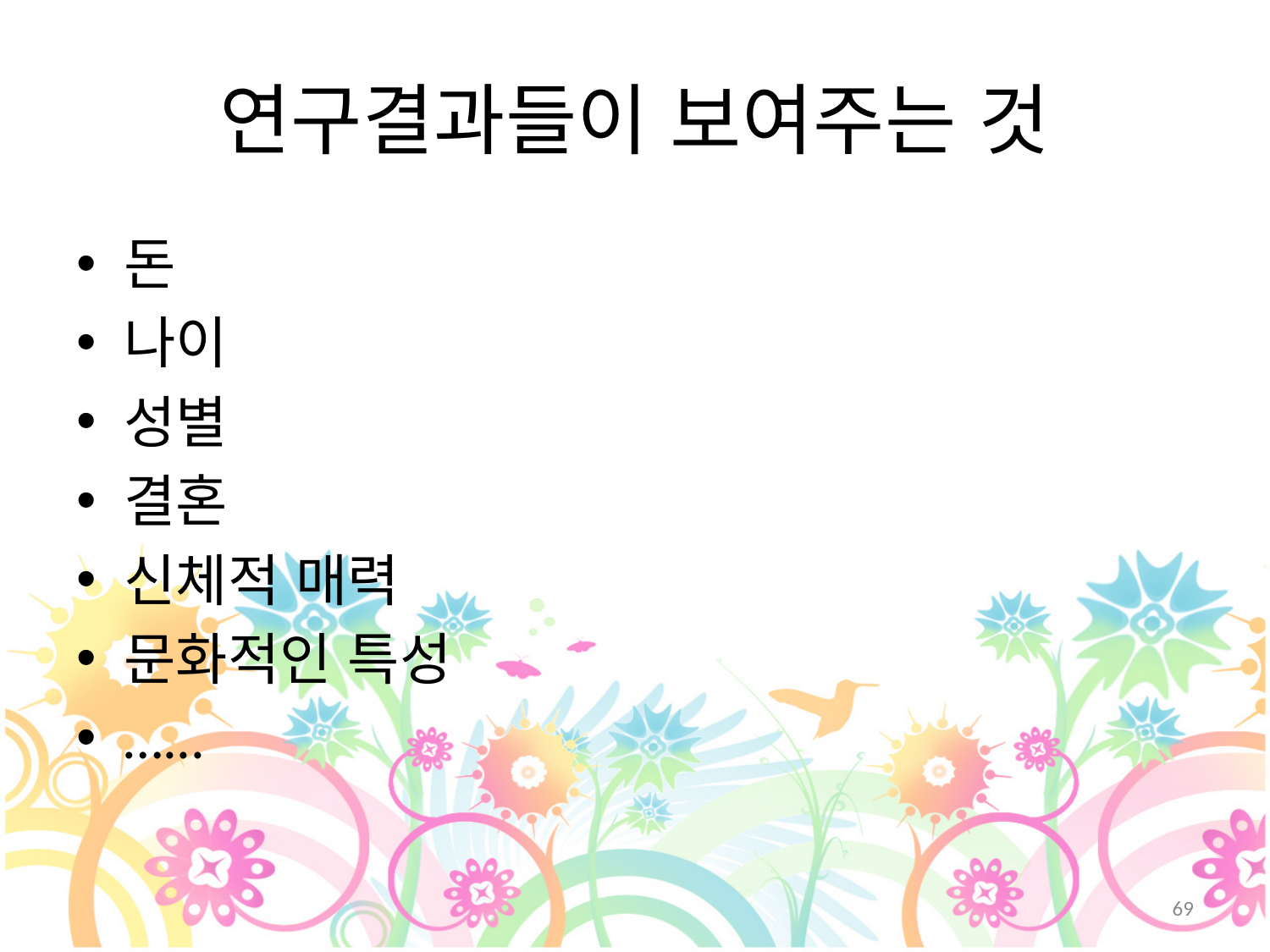

# 연구결과들이 보여주는 것
돈
나이
성별
결혼
신체적 매력
문화적인 특성
…...

69